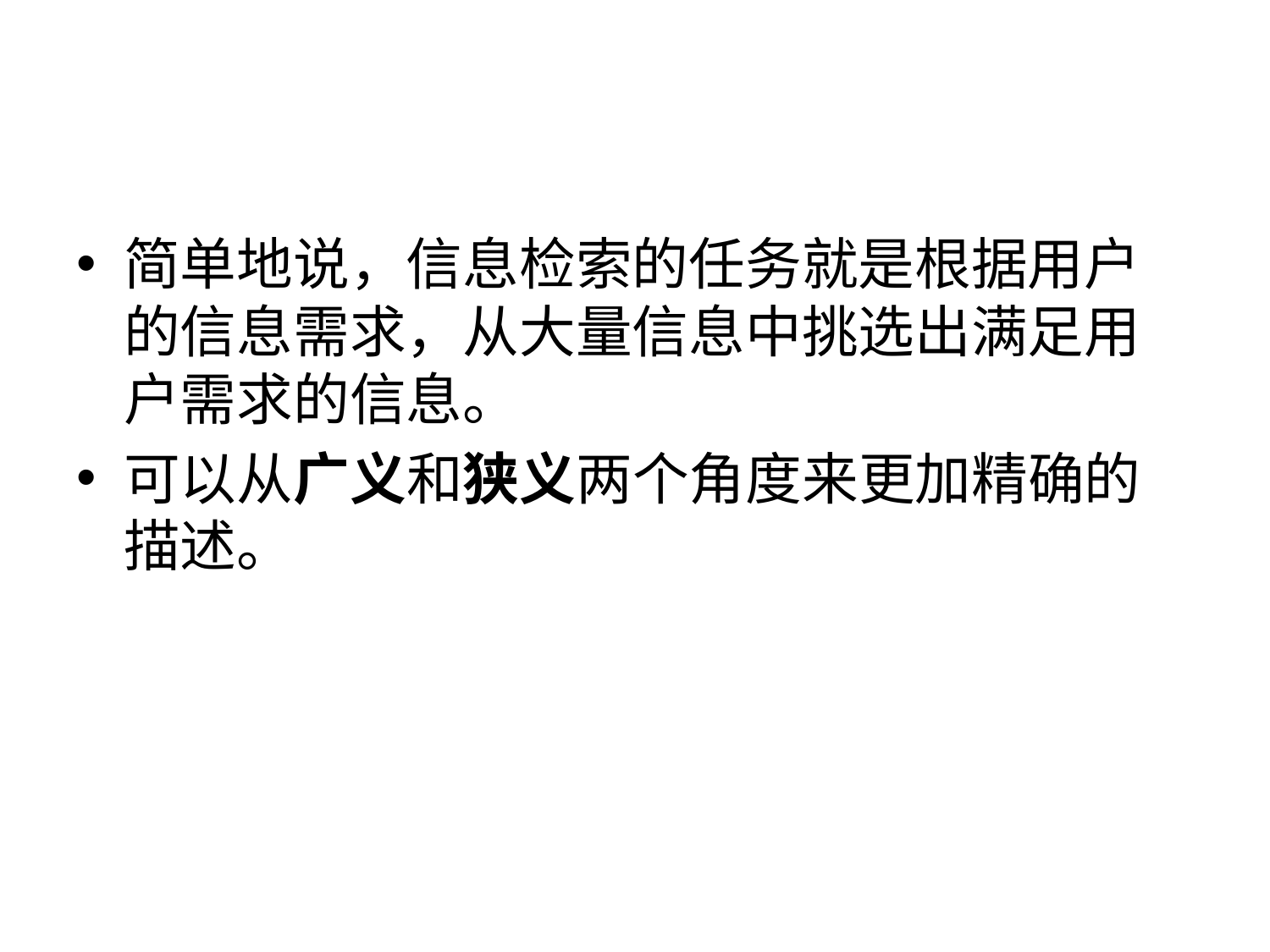

#
简单地说，信息检索的任务就是根据用户的信息需求，从大量信息中挑选出满足用户需求的信息。
可以从广义和狭义两个角度来更加精确的描述。